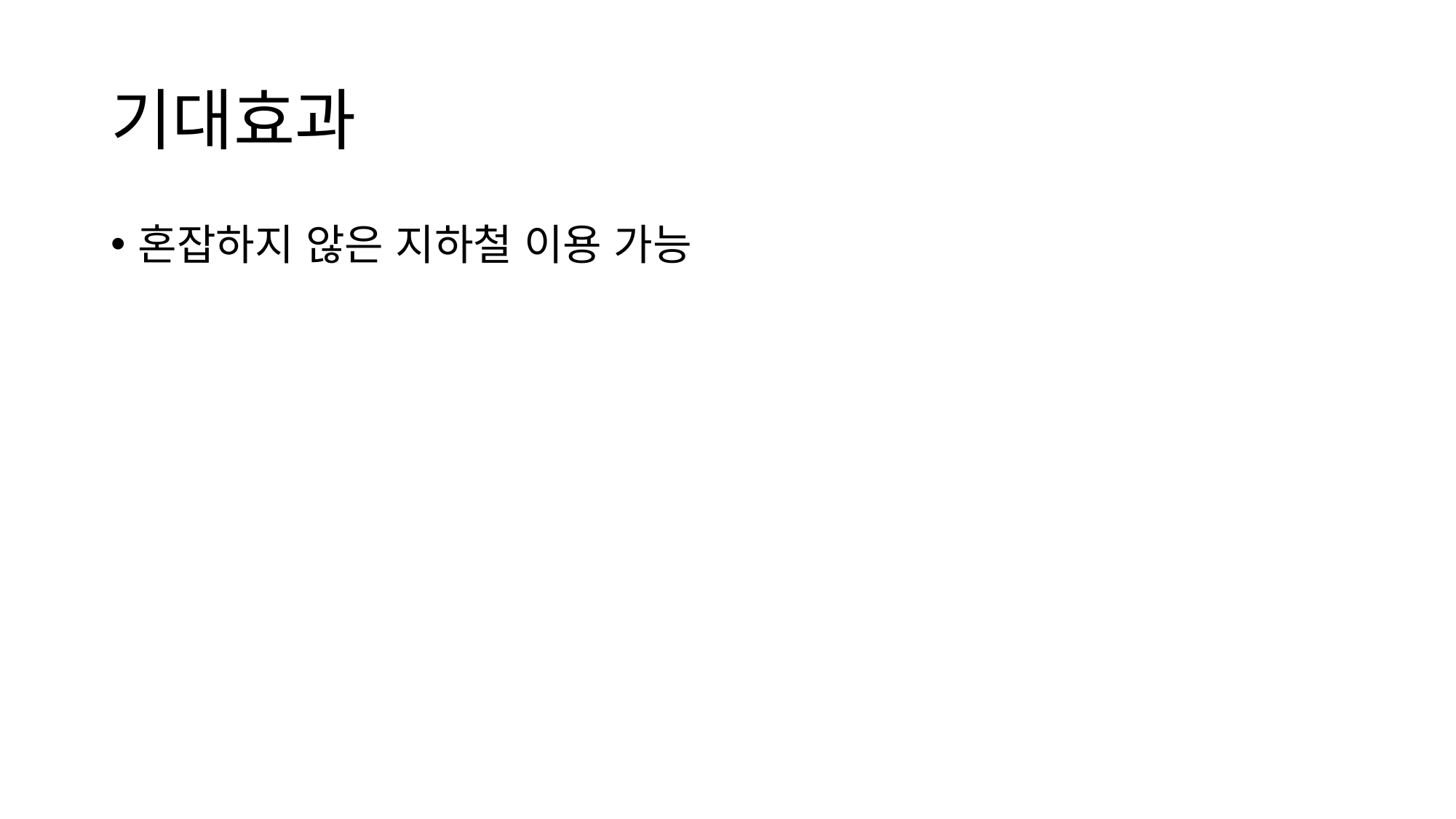

# 기대효과
혼잡하지 않은 지하철 이용 가능